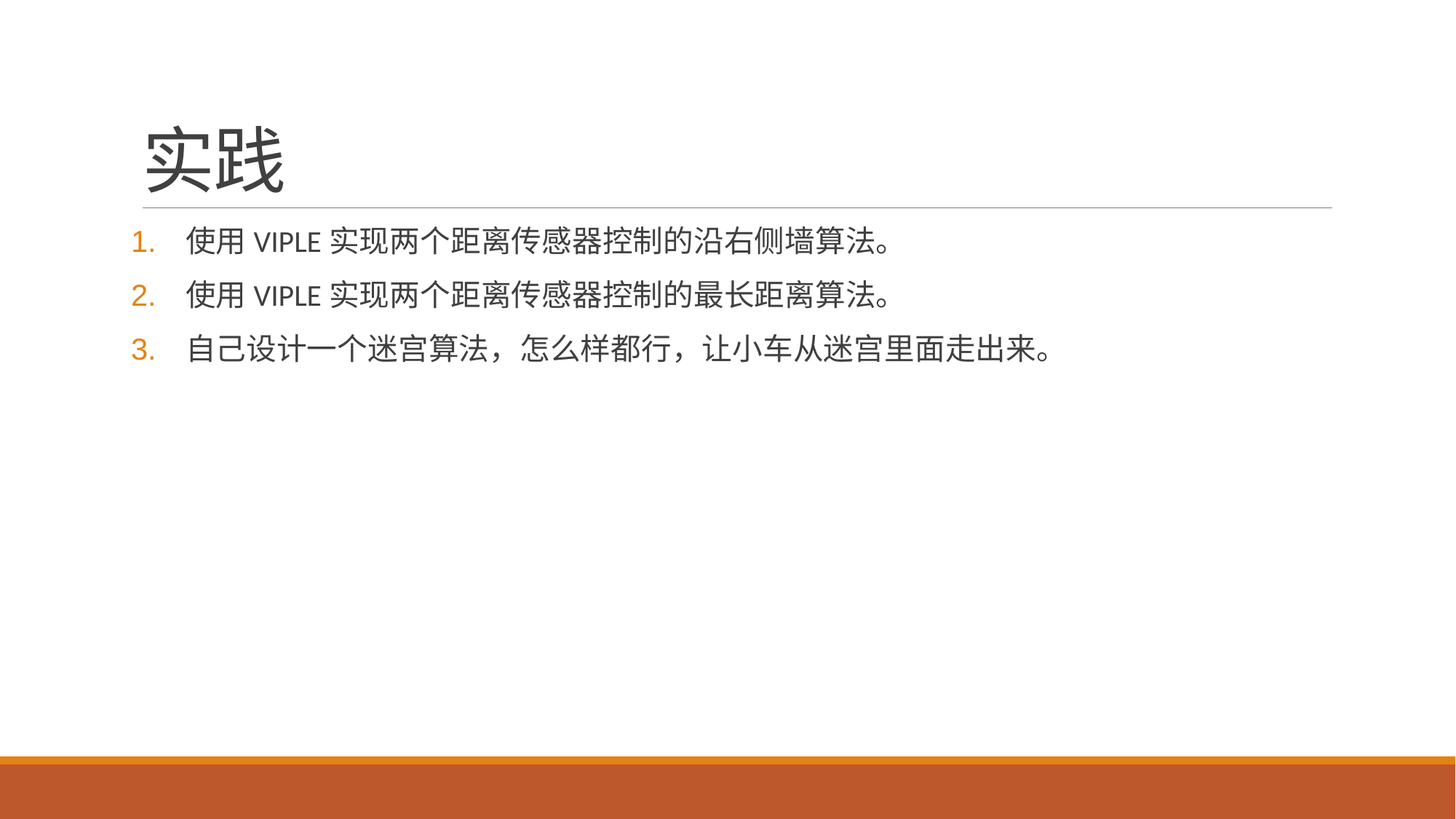

# 实践
使用VIPLE实现两个距离传感器控制的沿右侧墙算法。
使用VIPLE实现两个距离传感器控制的最长距离算法。
自己设计一个迷宫算法，怎么样都行，让小车从迷宫里面走出来。